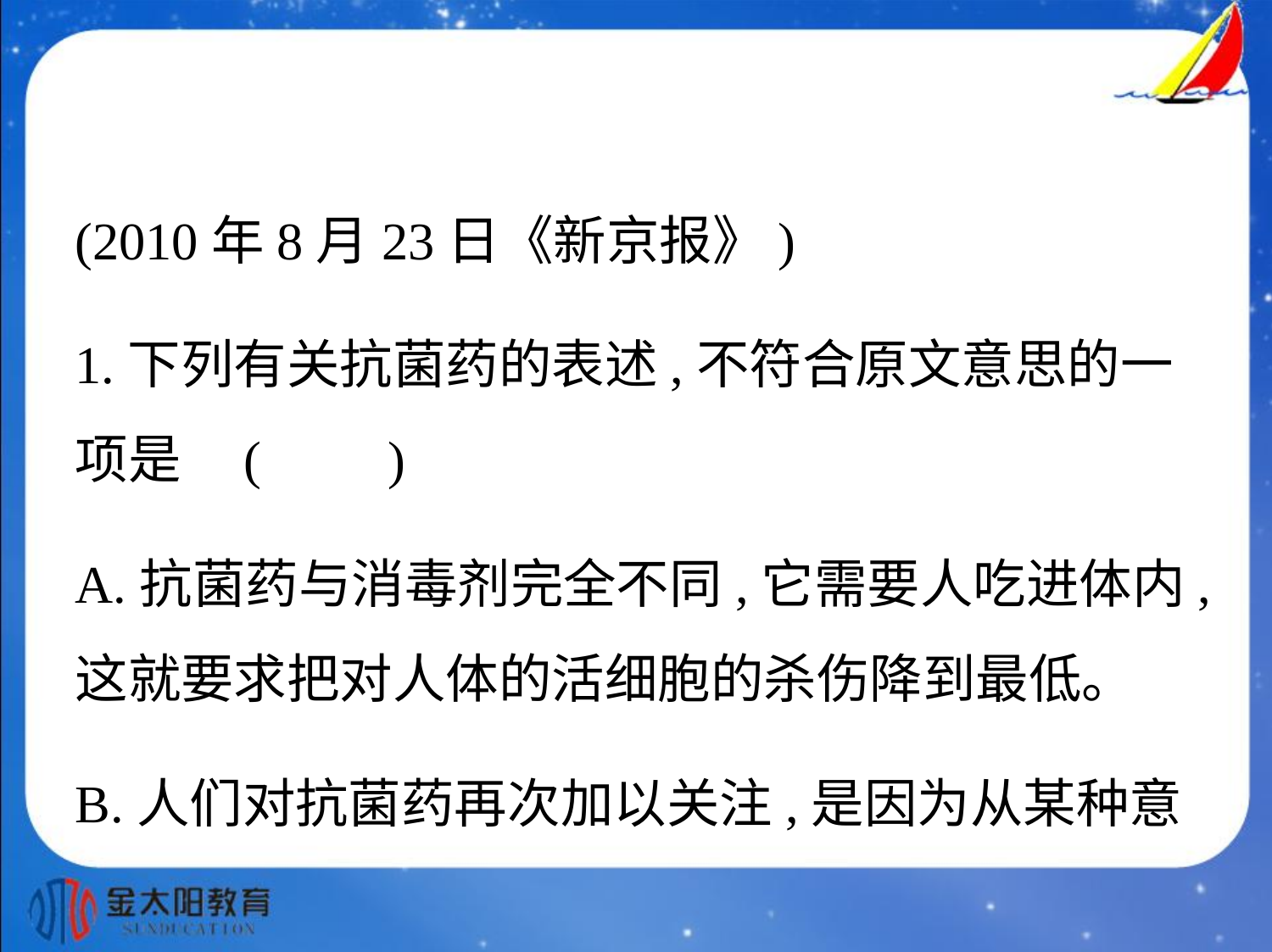

(2010年8月23日《新京报》)
1.下列有关抗菌药的表述,不符合原文意思的一
项是 (　    )
A.抗菌药与消毒剂完全不同,它需要人吃进体内,
这就要求把对人体的活细胞的杀伤降到最低。
B.人们对抗菌药再次加以关注,是因为从某种意